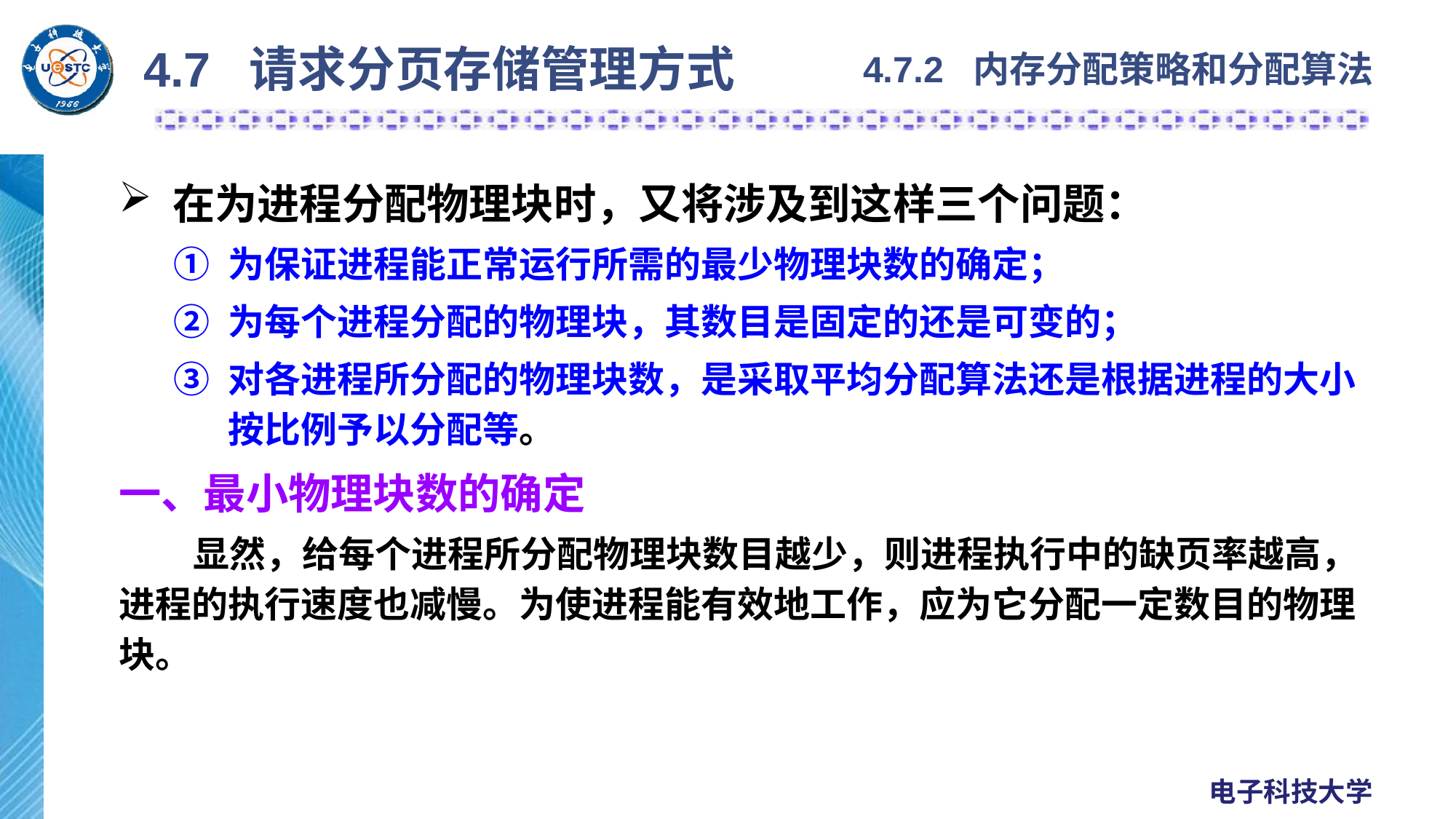

4.7  请求分页存储管理方式
4.7.2  内存分配策略和分配算法
 在为进程分配物理块时，又将涉及到这样三个问题：
为保证进程能正常运行所需的最少物理块数的确定；
为每个进程分配的物理块，其数目是固定的还是可变的；
对各进程所分配的物理块数，是采取平均分配算法还是根据进程的大小按比例予以分配等。
一、最小物理块数的确定
        显然，给每个进程所分配物理块数目越少，则进程执行中的缺页率越高，进程的执行速度也减慢。为使进程能有效地工作，应为它分配一定数目的物理块。